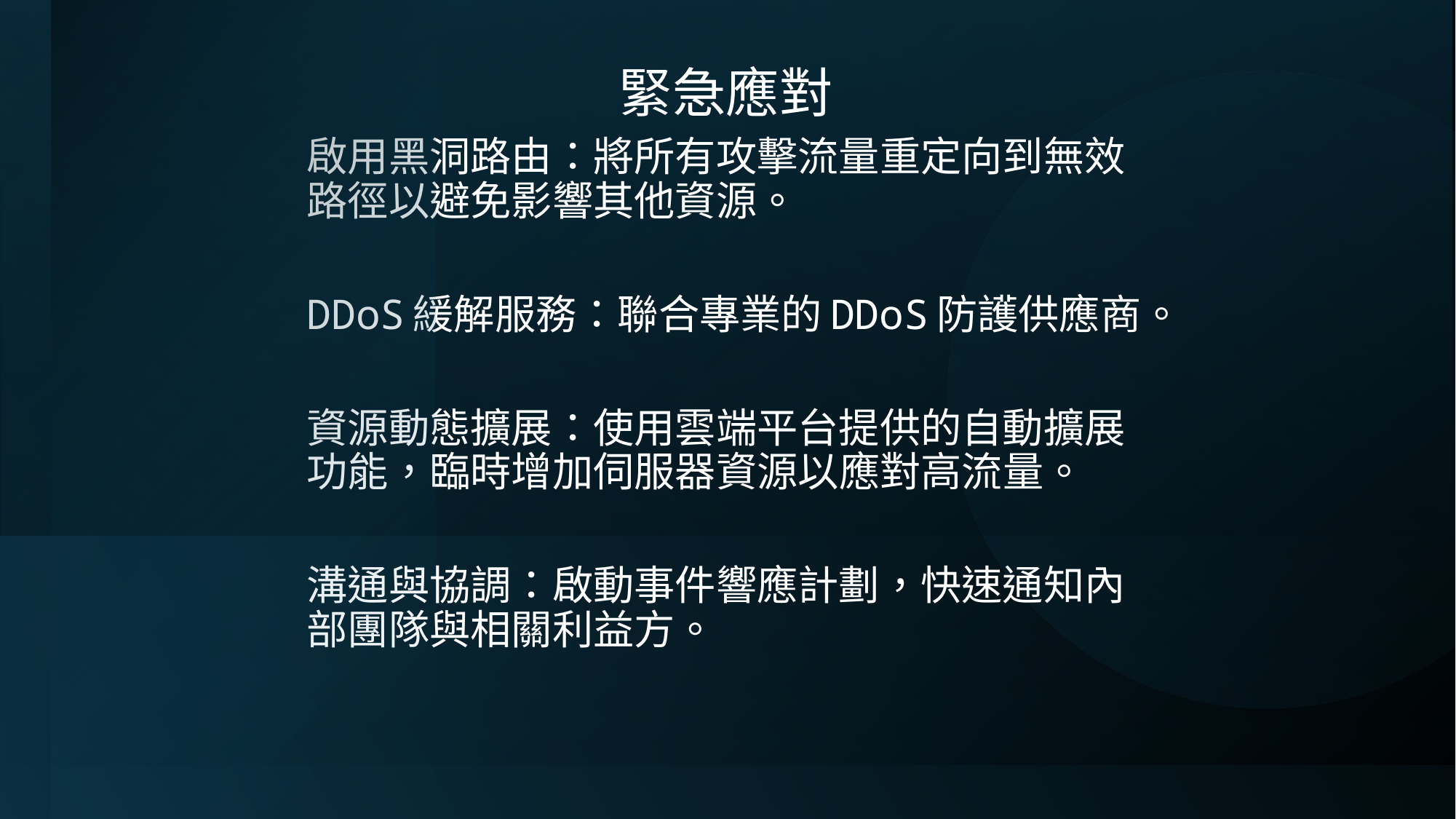

緊急應對
啟用黑洞路由：將所有攻擊流量重定向到無效路徑以避免影響其他資源。

DDoS緩解服務：聯合專業的DDoS防護供應商。

資源動態擴展：使用雲端平台提供的自動擴展功能，臨時增加伺服器資源以應對高流量。

溝通與協調：啟動事件響應計劃，快速通知內部團隊與相關利益方。